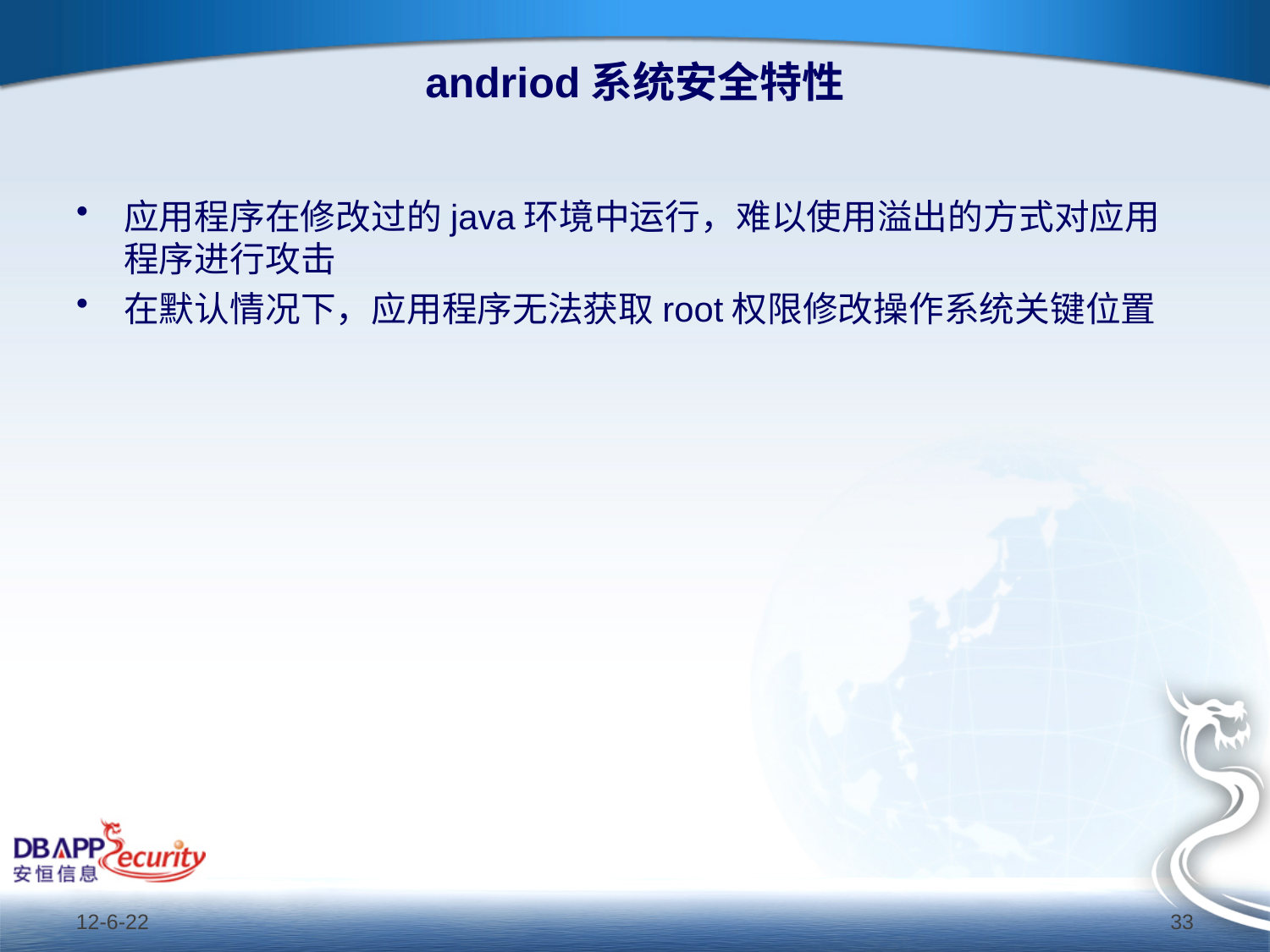

# andriod系统安全特性
应用程序在修改过的java环境中运行，难以使用溢出的方式对应用程序进行攻击
在默认情况下，应用程序无法获取root权限修改操作系统关键位置